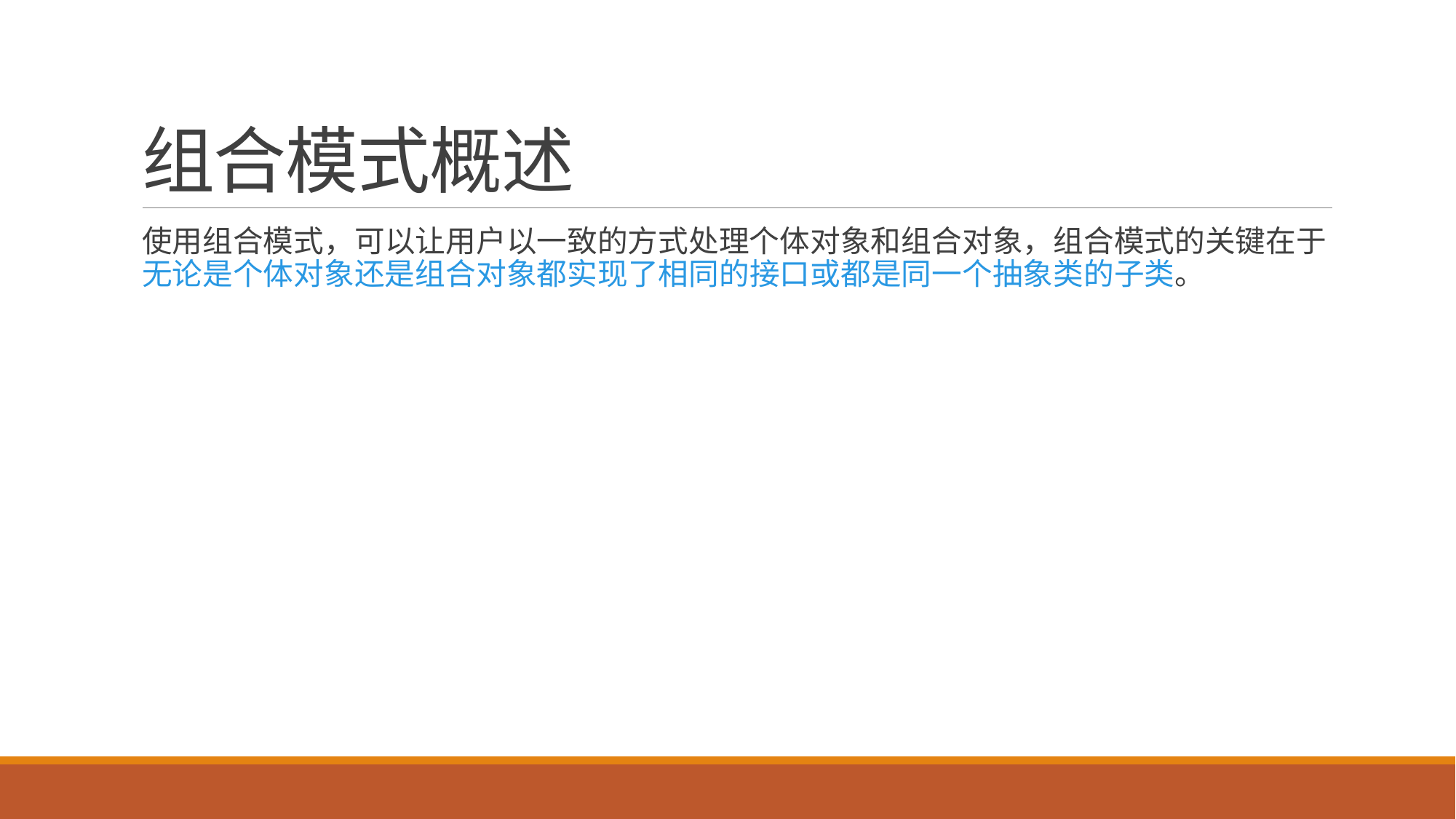

# 组合模式概述
使用组合模式，可以让用户以一致的方式处理个体对象和组合对象，组合模式的关键在于无论是个体对象还是组合对象都实现了相同的接口或都是同一个抽象类的子类。